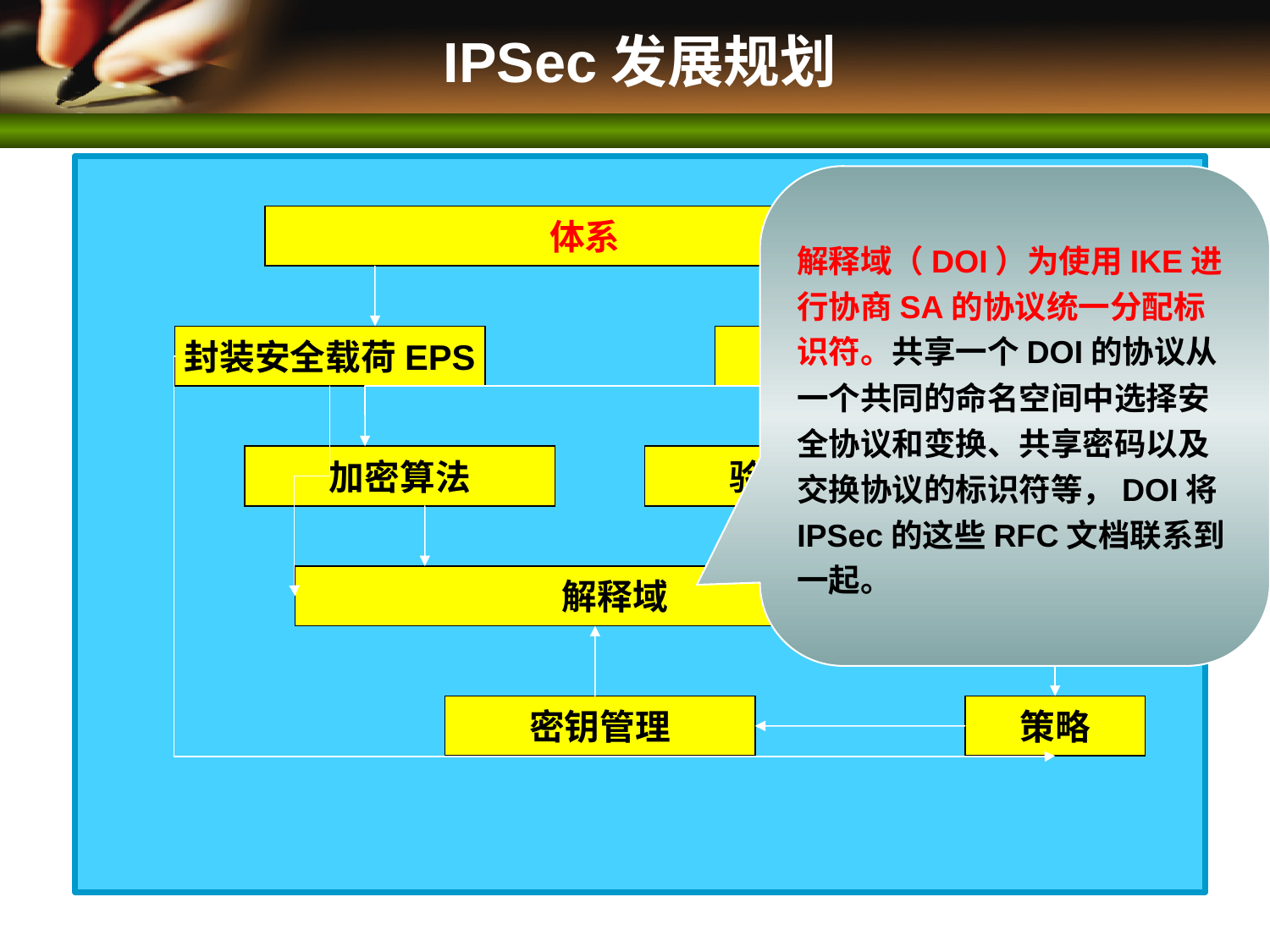

# IPSec发展规划

解释域（DOI）为使用IKE进行协商SA的协议统一分配标识符。共享一个DOI的协议从一个共同的命名空间中选择安全协议和变换、共享密码以及交换协议的标识符等，DOI将IPSec的这些RFC文档联系到一起。
体系

封装安全载荷EPS
验证头AH

加密算法
验证算法

解释域

密钥管理
策略